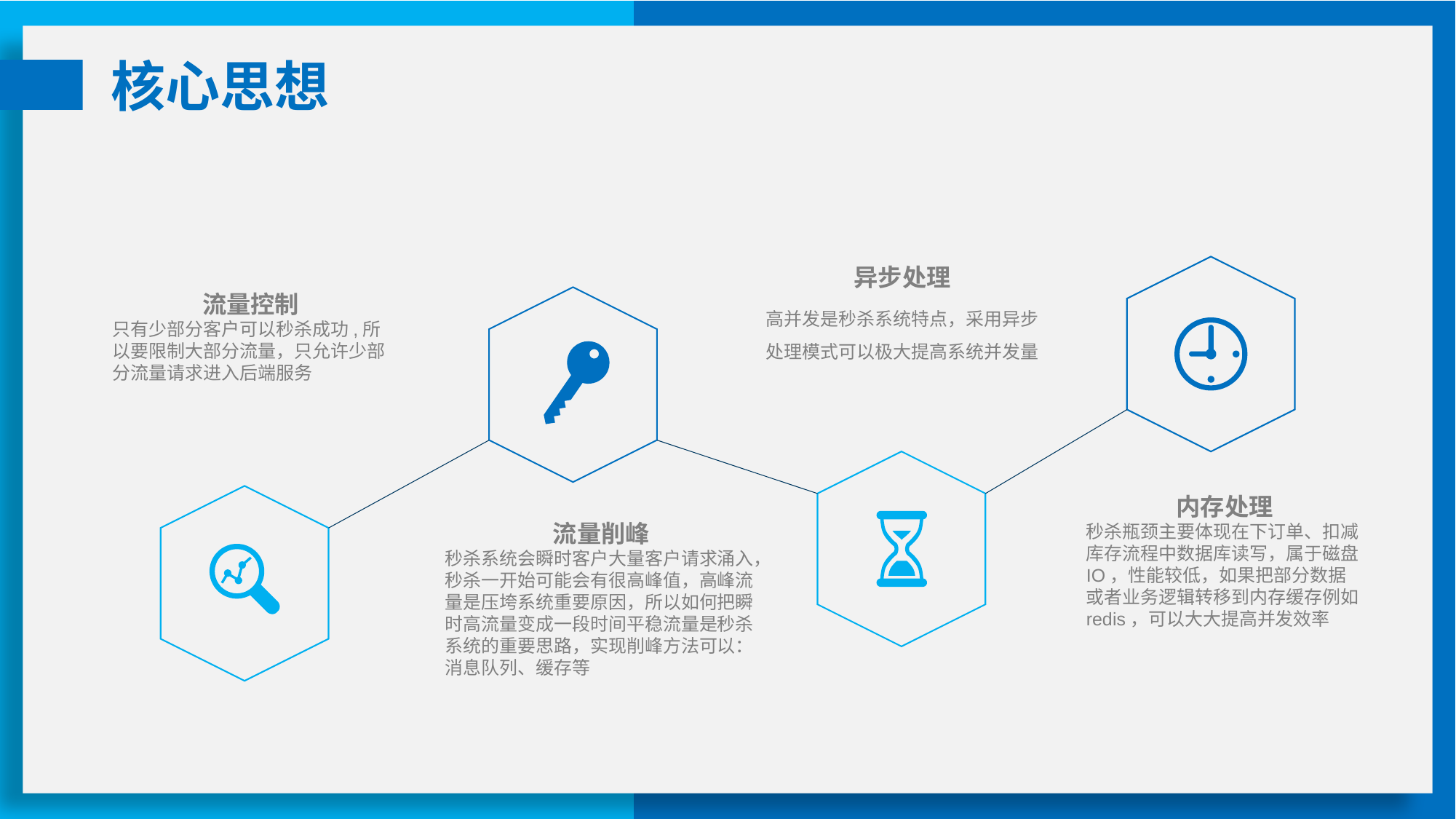

# 核心思想
异步处理
高并发是秒杀系统特点，采用异步处理模式可以极大提高系统并发量

流量控制
只有少部分客户可以秒杀成功,所以要限制大部分流量，只允许少部分流量请求进入后端服务

内存处理
秒杀瓶颈主要体现在下订单、扣减库存流程中数据库读写，属于磁盘IO，性能较低，如果把部分数据或者业务逻辑转移到内存缓存例如redis，可以大大提高并发效率

流量削峰
秒杀系统会瞬时客户大量客户请求涌入，秒杀一开始可能会有很高峰值，高峰流量是压垮系统重要原因，所以如何把瞬时高流量变成一段时间平稳流量是秒杀系统的重要思路，实现削峰方法可以：消息队列、缓存等